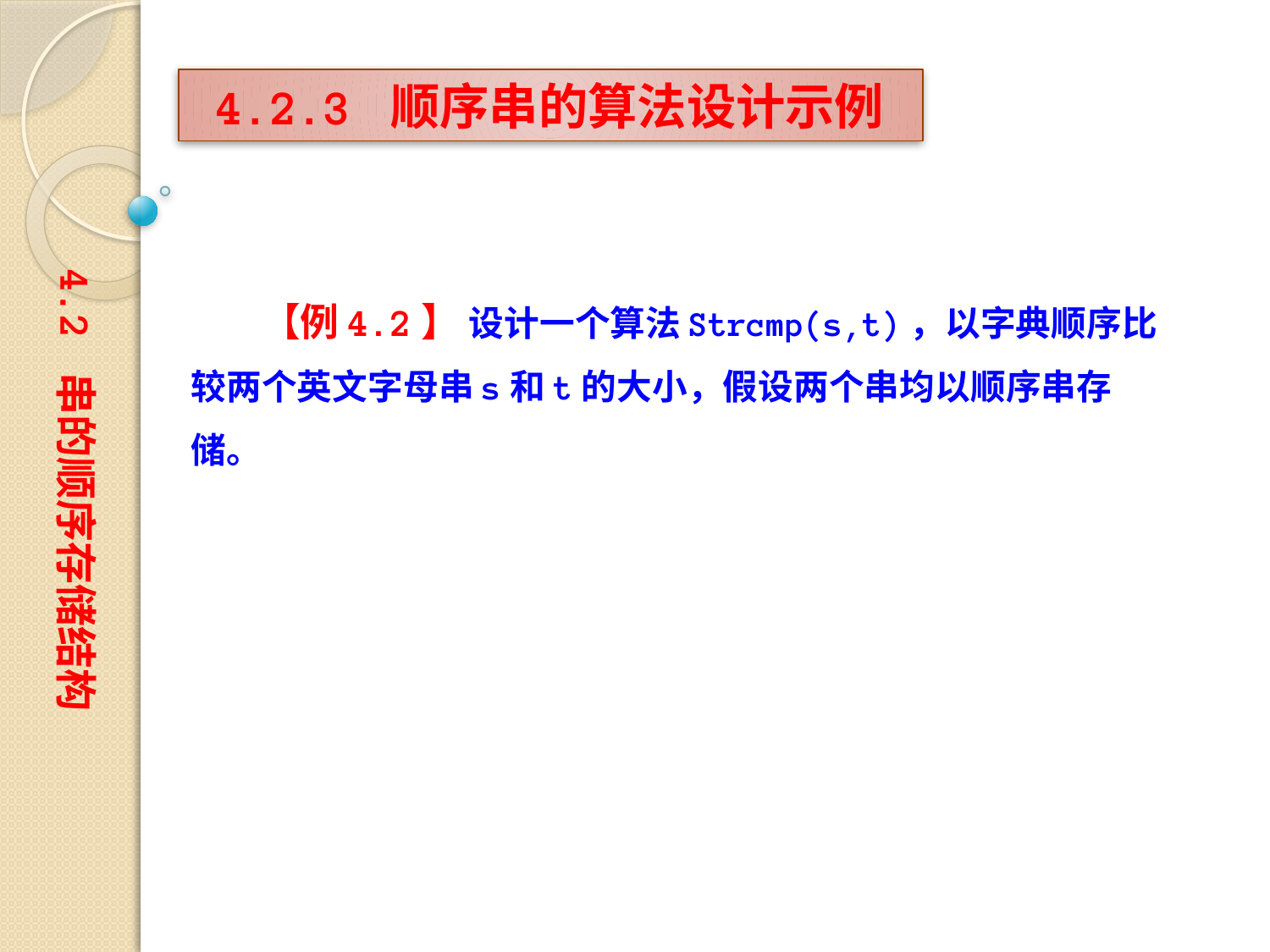

4.2.3 顺序串的算法设计示例
4.2 串的顺序存储结构
　　【例4.2】 设计一个算法Strcmp(s,t)，以字典顺序比较两个英文字母串s和t的大小，假设两个串均以顺序串存储。